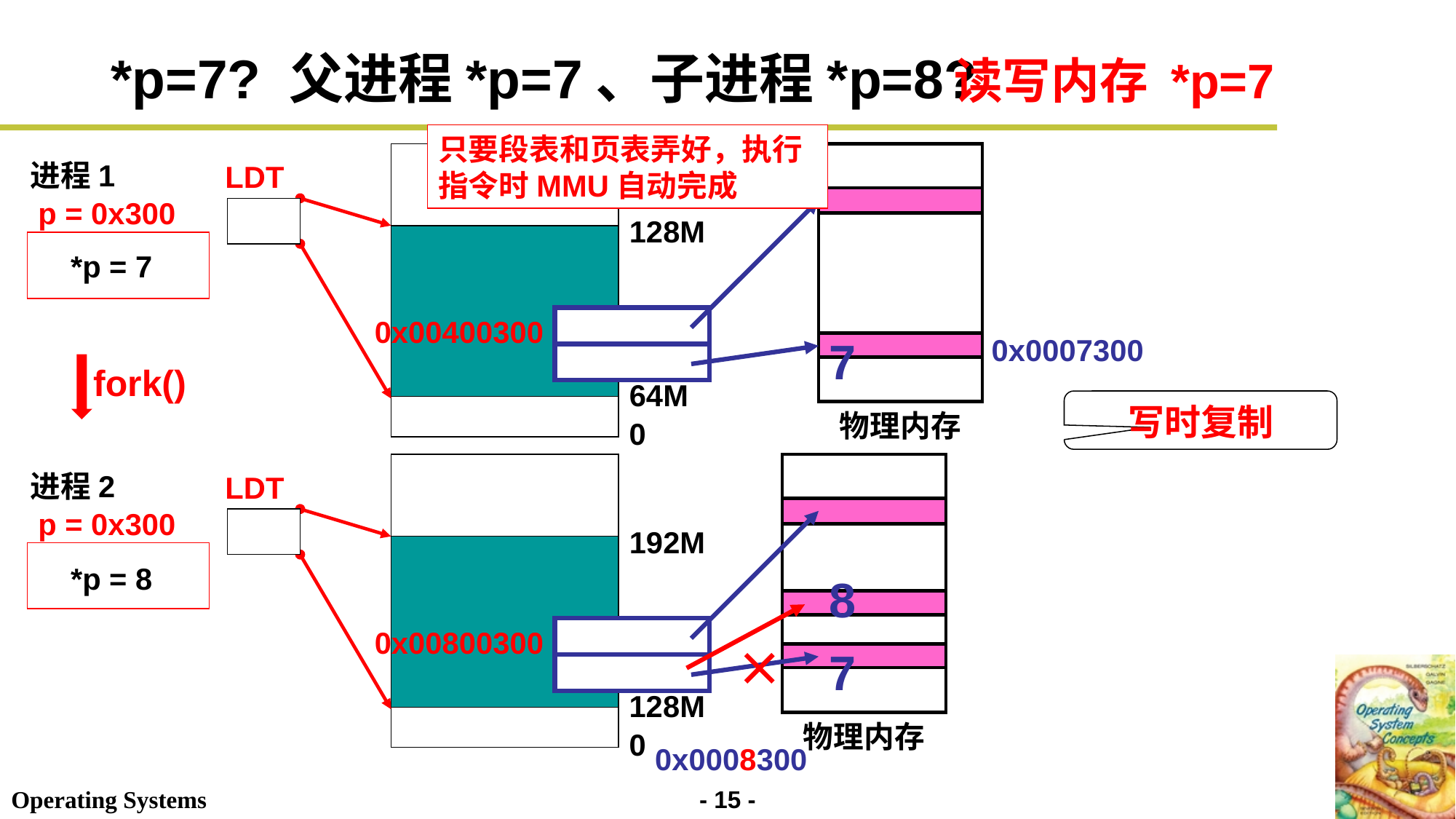

*p=7? 父进程*p=7、子进程*p=8?
读写内存 *p=7
只要段表和页表弄好，执行指令时MMU自动完成

进程1
LDT

128M

64M
0

物理内存
p = 0x300

*p = 7
0x00400300

0x0007300
7

fork()
写时复制

进程2
LDT

192M

128M
0

物理内存
p = 0x300

*p = 8
8

0x00800300

7

0x0008300